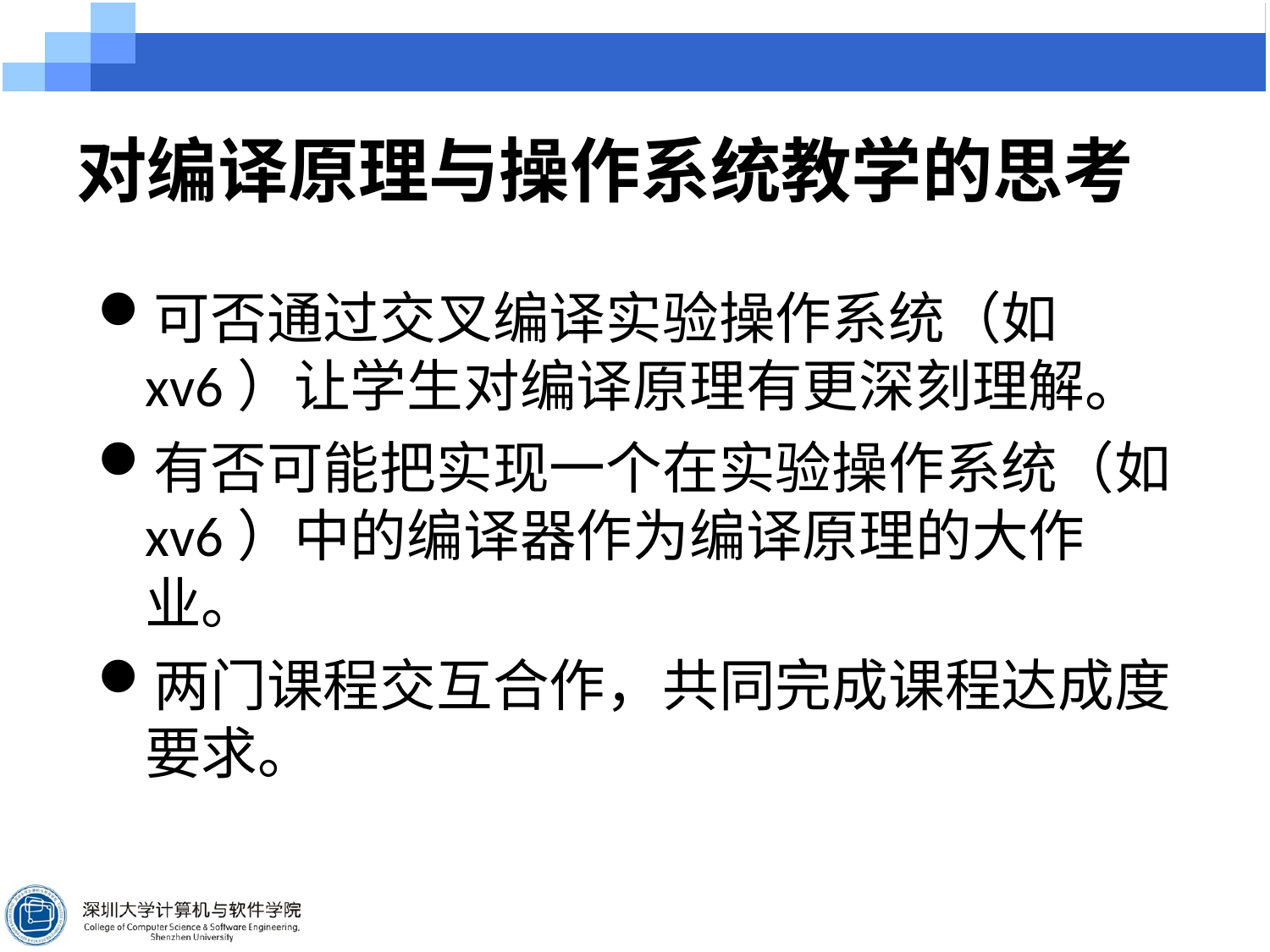

对编译原理与操作系统教学的思考
可否通过交叉编译实验操作系统（如xv6）让学生对编译原理有更深刻理解。
有否可能把实现一个在实验操作系统（如xv6）中的编译器作为编译原理的大作业。
两门课程交互合作，共同完成课程达成度要求。